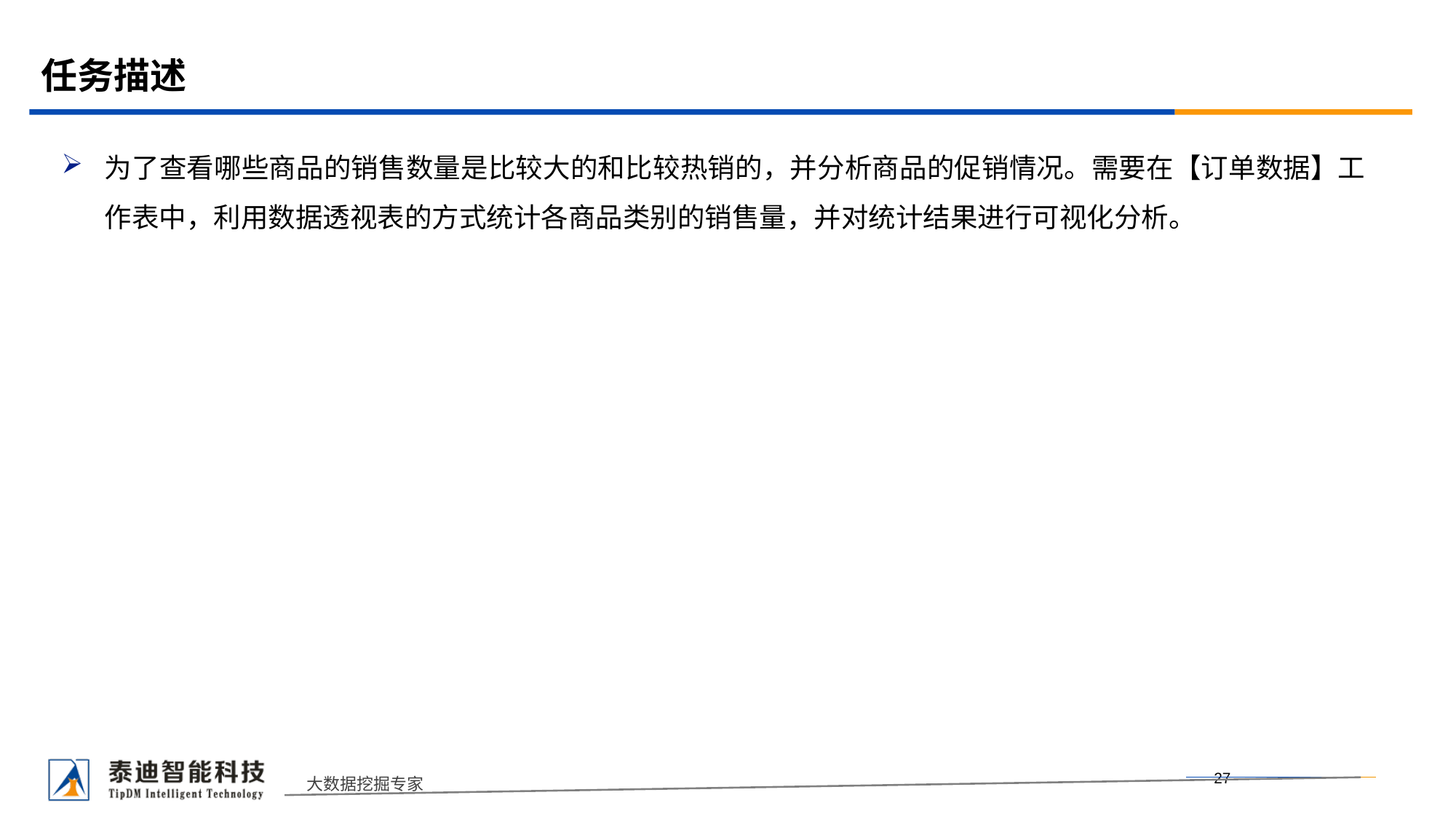

# 任务描述
为了查看哪些商品的销售数量是比较大的和比较热销的，并分析商品的促销情况。需要在【订单数据】工作表中，利用数据透视表的方式统计各商品类别的销售量，并对统计结果进行可视化分析。